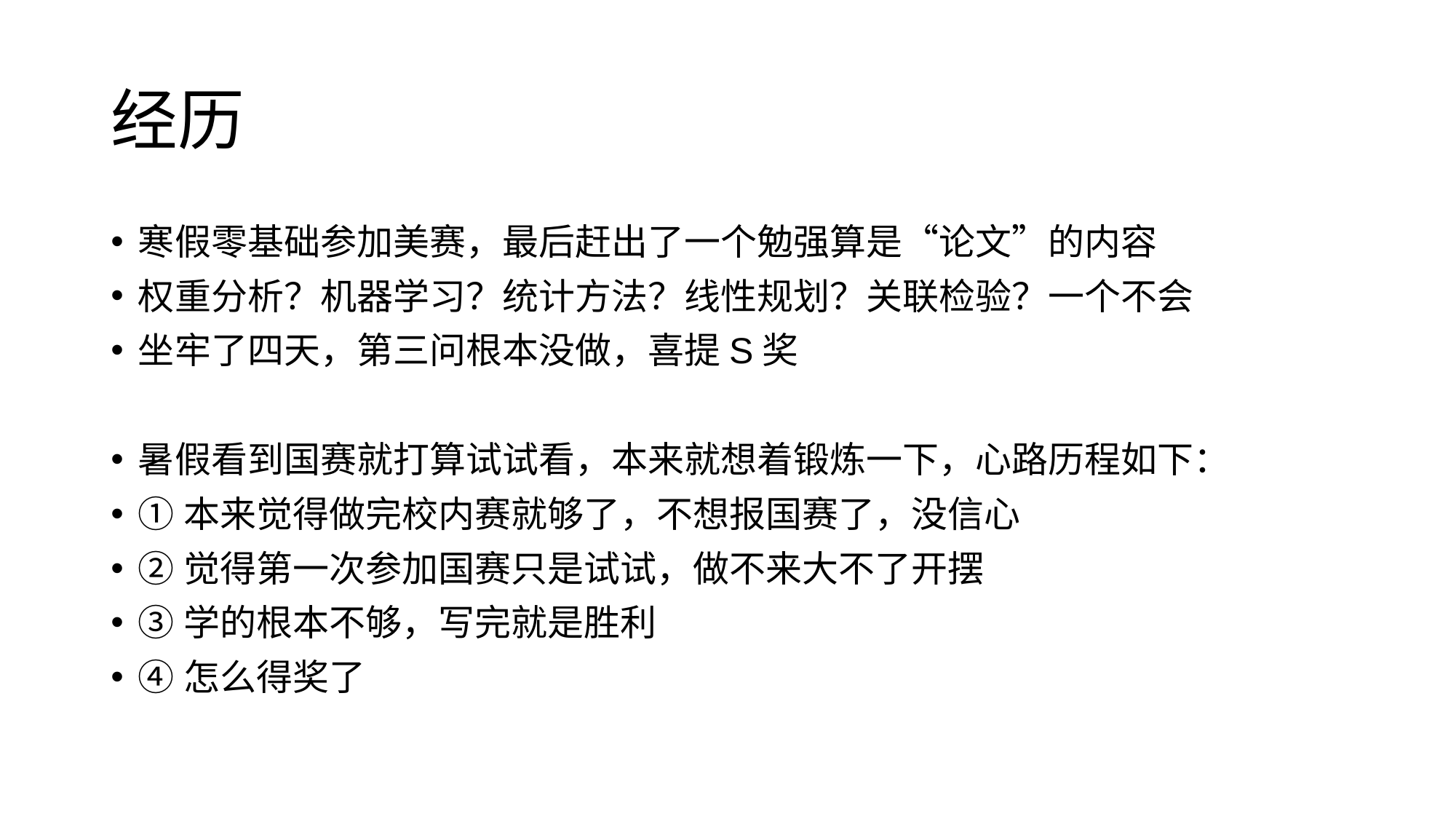

# 经历
寒假零基础参加美赛，最后赶出了一个勉强算是“论文”的内容
权重分析？机器学习？统计方法？线性规划？关联检验？一个不会
坐牢了四天，第三问根本没做，喜提S奖

暑假看到国赛就打算试试看，本来就想着锻炼一下，心路历程如下：
①本来觉得做完校内赛就够了，不想报国赛了，没信心
②觉得第一次参加国赛只是试试，做不来大不了开摆
③学的根本不够，写完就是胜利
④怎么得奖了